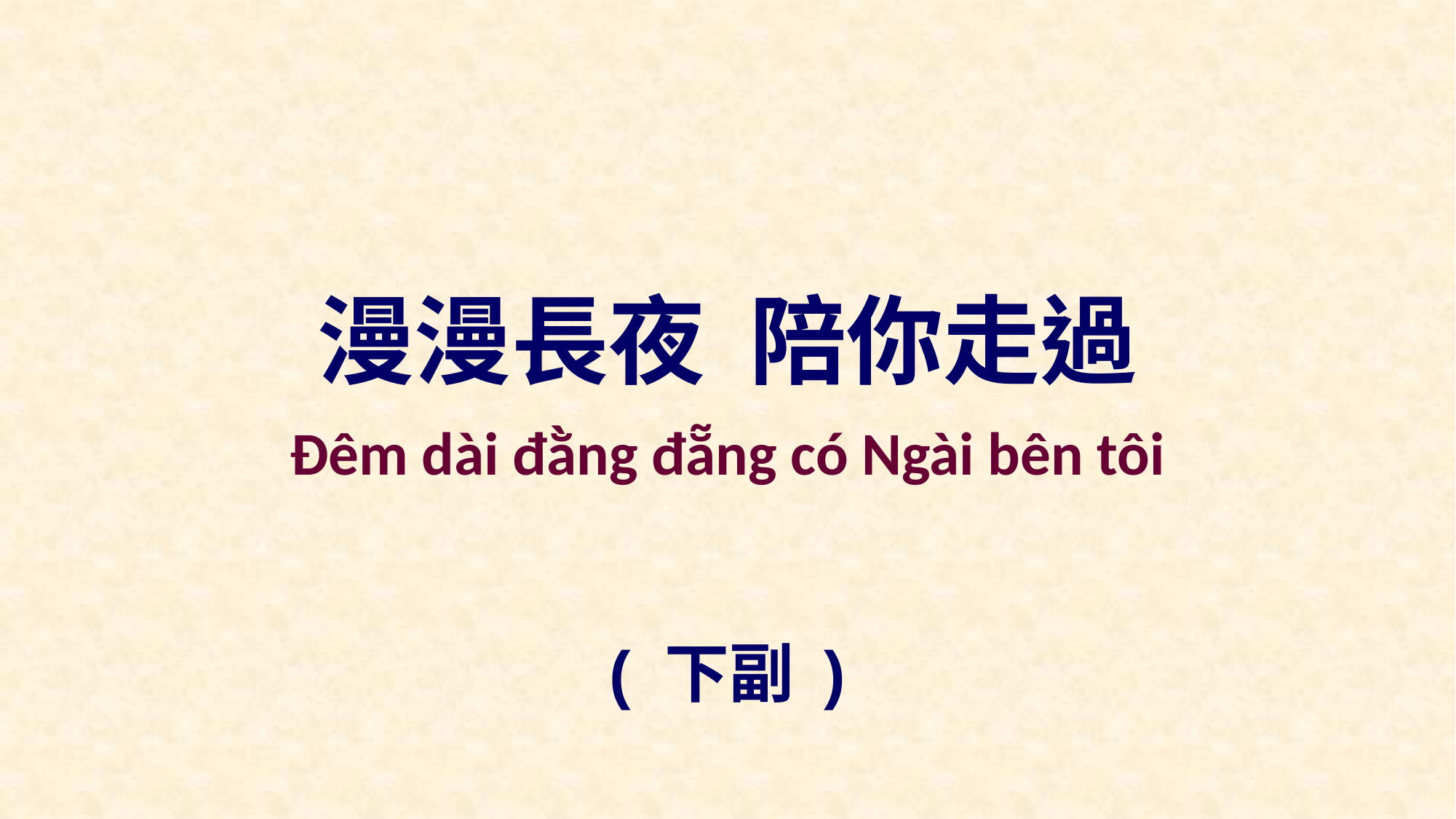

漫漫長夜  陪你走過
Đêm dài đằng đẵng có Ngài bên tôi
( 下副 )